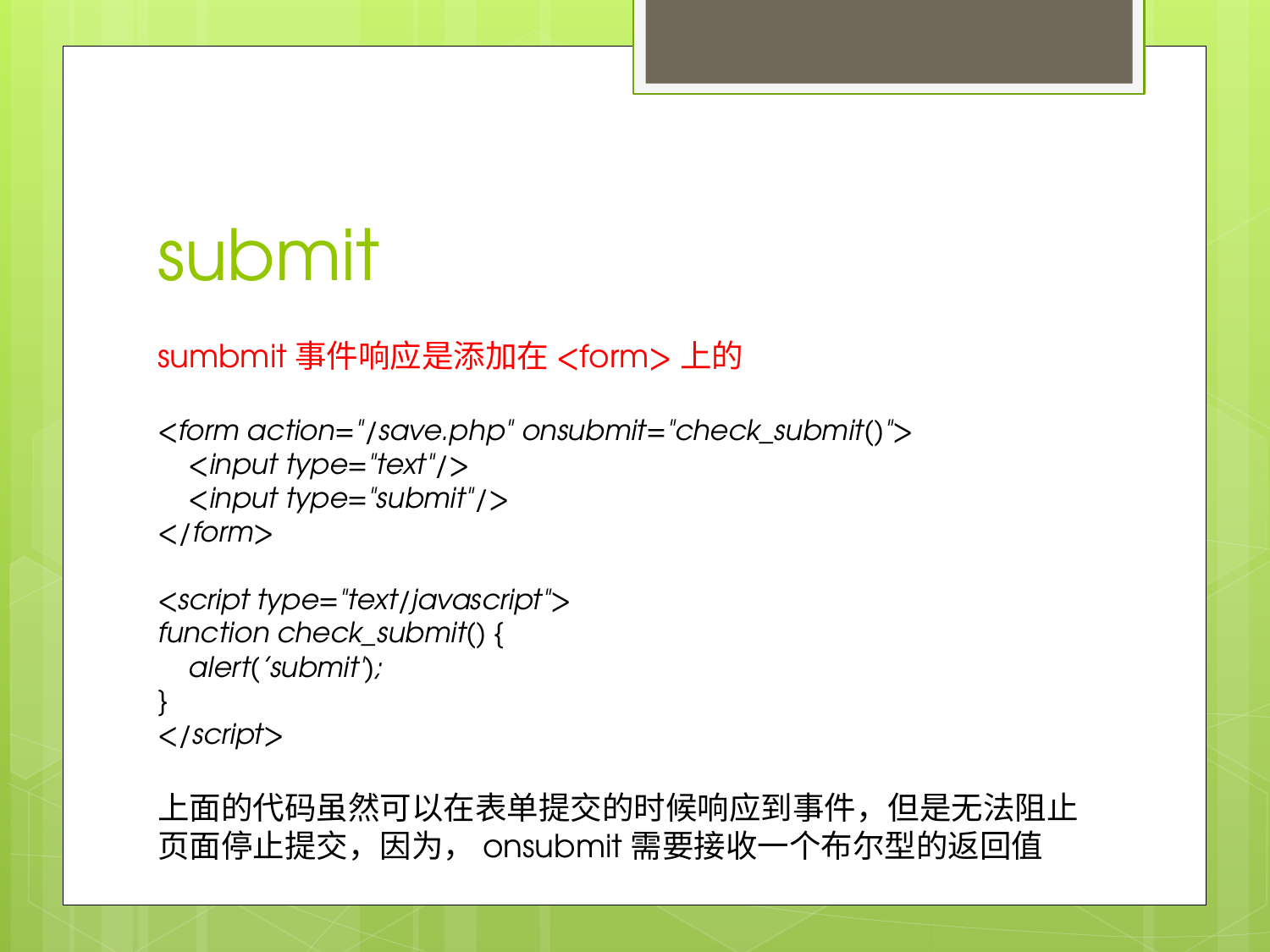

# submit
sumbmit事件响应是添加在<form>上的

<form action="/save.php" onsubmit="check_submit()">
    <input type="text"/>
    <input type="submit"/>
</form>

<script type="text/javascript">
function check_submit() {
    alert(’submit');
}
</script>

上面的代码虽然可以在表单提交的时候响应到事件，但是无法阻止页面停止提交，因为，onsubmit需要接收一个布尔型的返回值